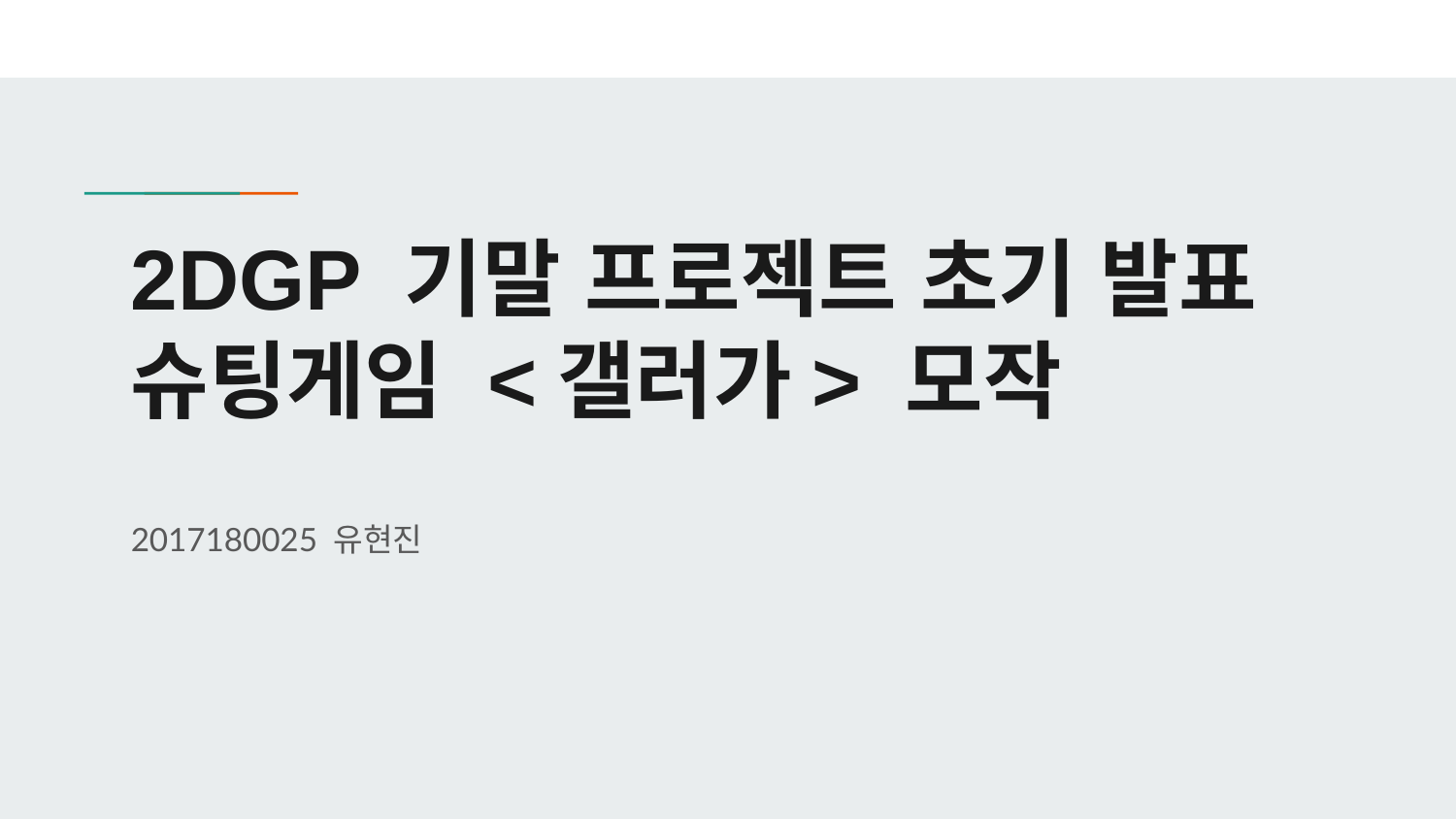

# 2DGP 기말 프로젝트 초기 발표
슈팅게임 <갤러가> 모작
2017180025 유현진